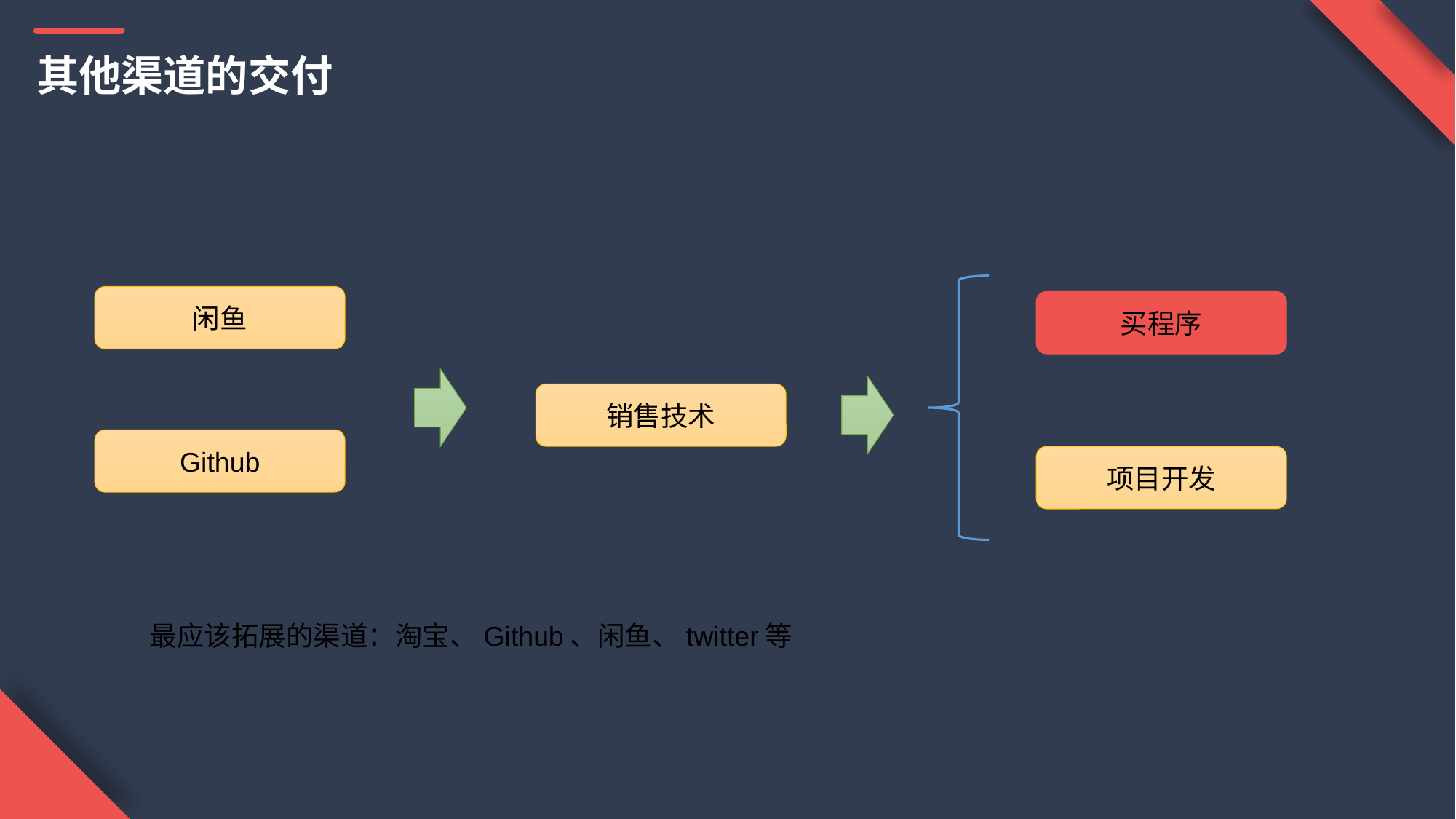

其他渠道的交付

闲鱼
买程序

销售技术
Github
项目开发
最应该拓展的渠道：淘宝、Github、闲鱼、twitter等